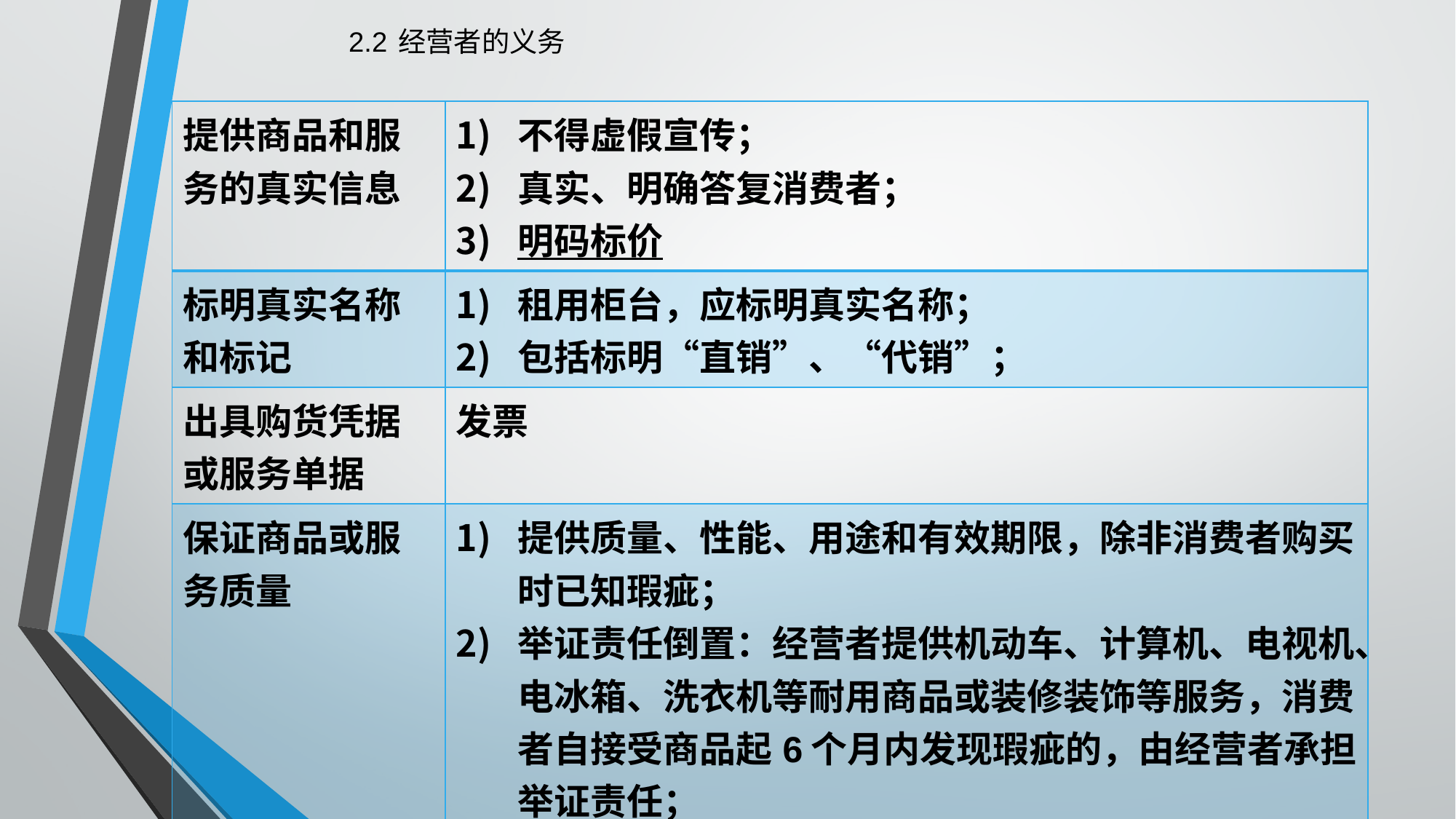

# 2.2 经营者的义务
| 提供商品和服务的真实信息 | 不得虚假宣传； 真实、明确答复消费者； 明码标价 |
| --- | --- |
| 标明真实名称和标记 | 租用柜台，应标明真实名称； 包括标明“直销”、“代销”； |
| 出具购货凭据或服务单据 | 发票 |
| 保证商品或服务质量 | 提供质量、性能、用途和有效期限，除非消费者购买时已知瑕疵； 举证责任倒置：经营者提供机动车、计算机、电视机、电冰箱、洗衣机等耐用商品或装修装饰等服务，消费者自接受商品起6个月内发现瑕疵的，由经营者承担举证责任； 不作虚假广告、宣传 |